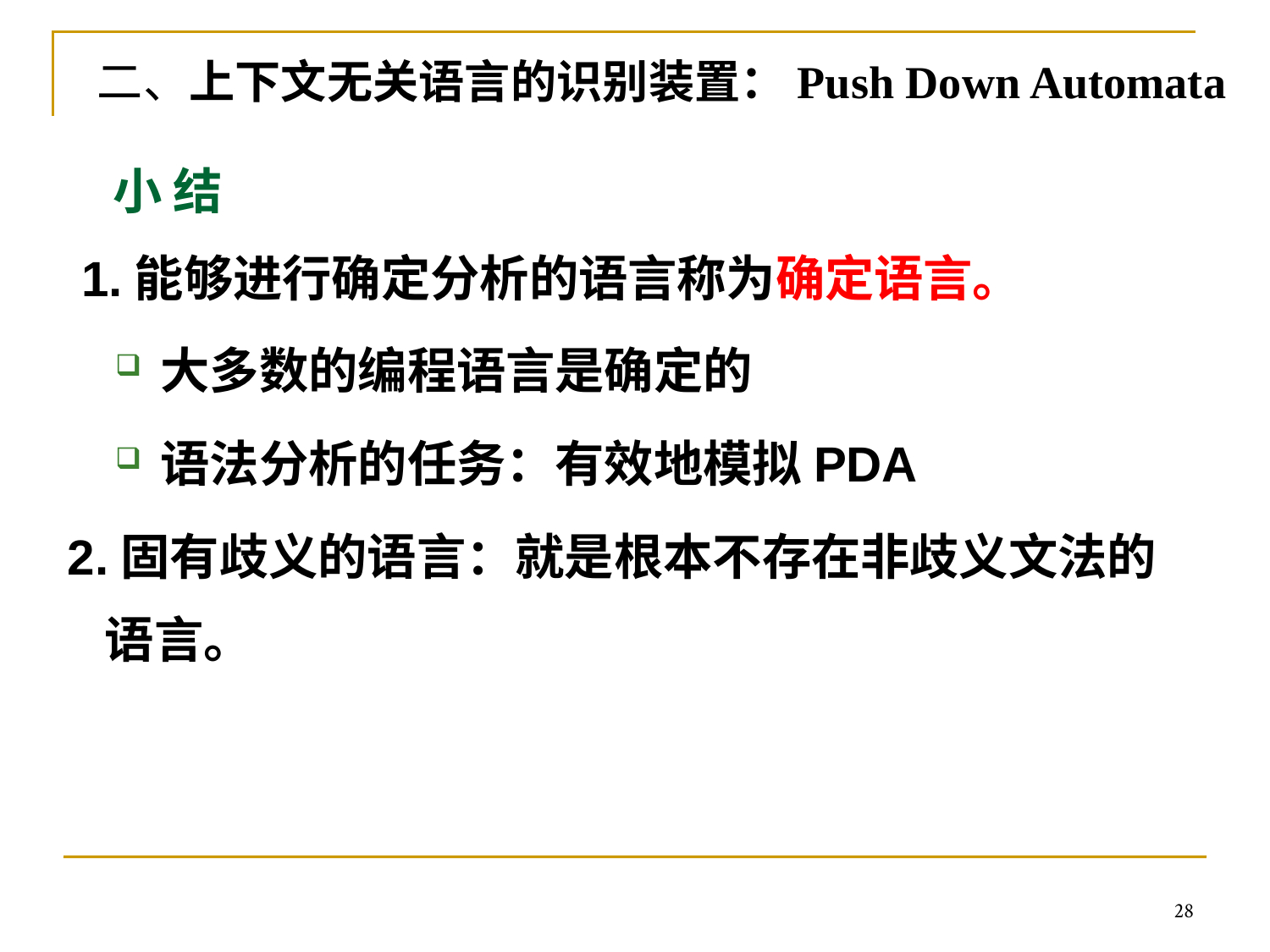

二、上下文无关语言的识别装置：Push Down Automata
   小 结
 1.能够进行确定分析的语言称为确定语言。
大多数的编程语言是确定的
语法分析的任务：有效地模拟PDA
2.固有歧义的语言：就是根本不存在非歧义文法的语言。
28